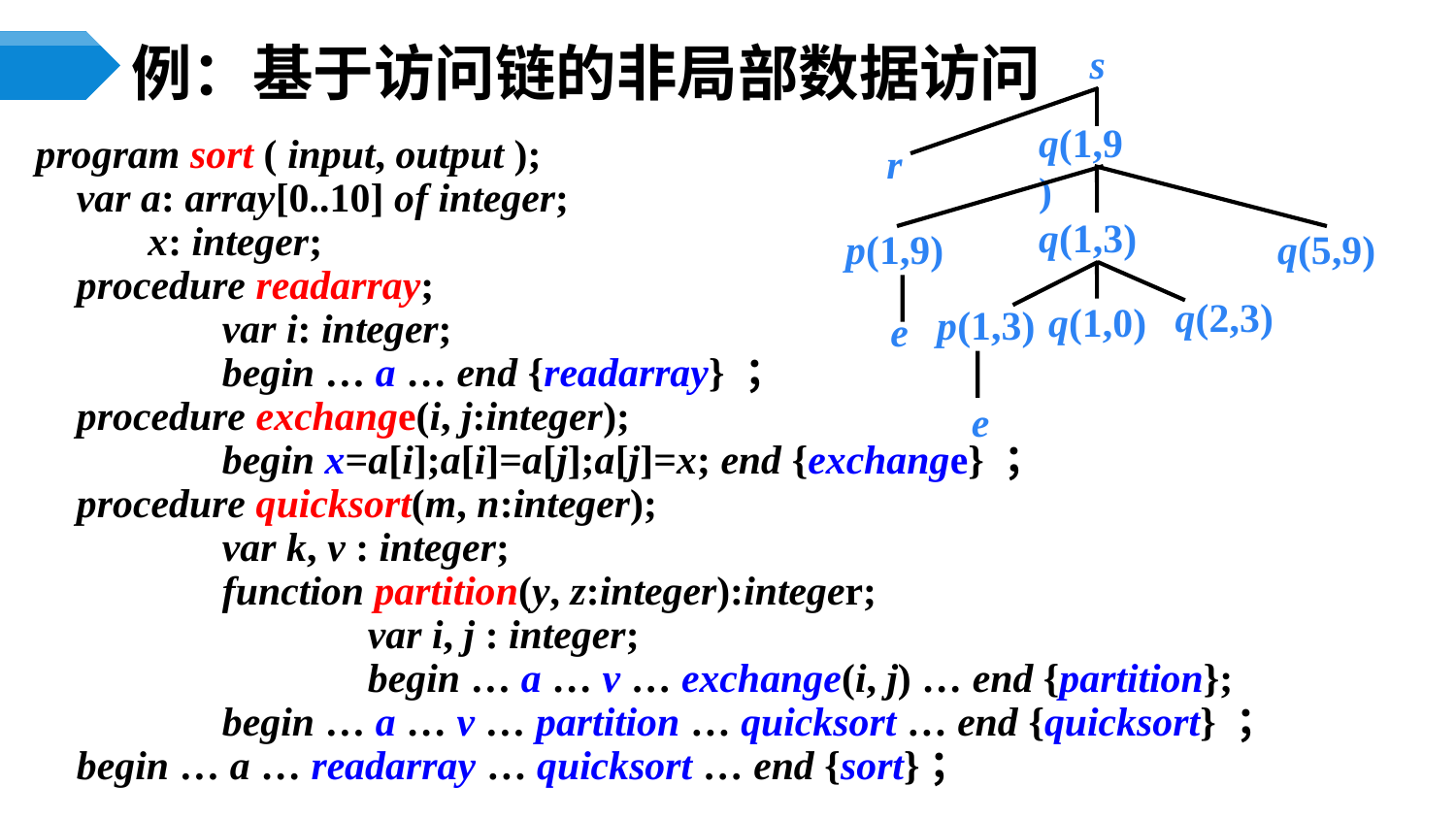

s

q(1,9)
r

q(1,3)
p(1,9)
q(5,9)

q(2,3)
q(1,0)
p(1,3)
e

e
# 例：基于访问链的非局部数据访问
program sort ( input, output );
	var a: array[0..10] of integer;
           x: integer;
   	procedure readarray;
		var i: integer;
		begin … a … end {readarray} ；
	procedure exchange(i, j:integer);
		begin x=a[i];a[i]=a[j];a[j]=x; end {exchange} ；
	procedure quicksort(m, n:integer);
		var k, v : integer;
		function partition(y, z:integer):integer;
			var i, j : integer;
			begin … a … v … exchange(i, j) … end {partition};
		begin … a … v … partition … quicksort … end {quicksort} ；
	begin … a … readarray … quicksort … end {sort}；